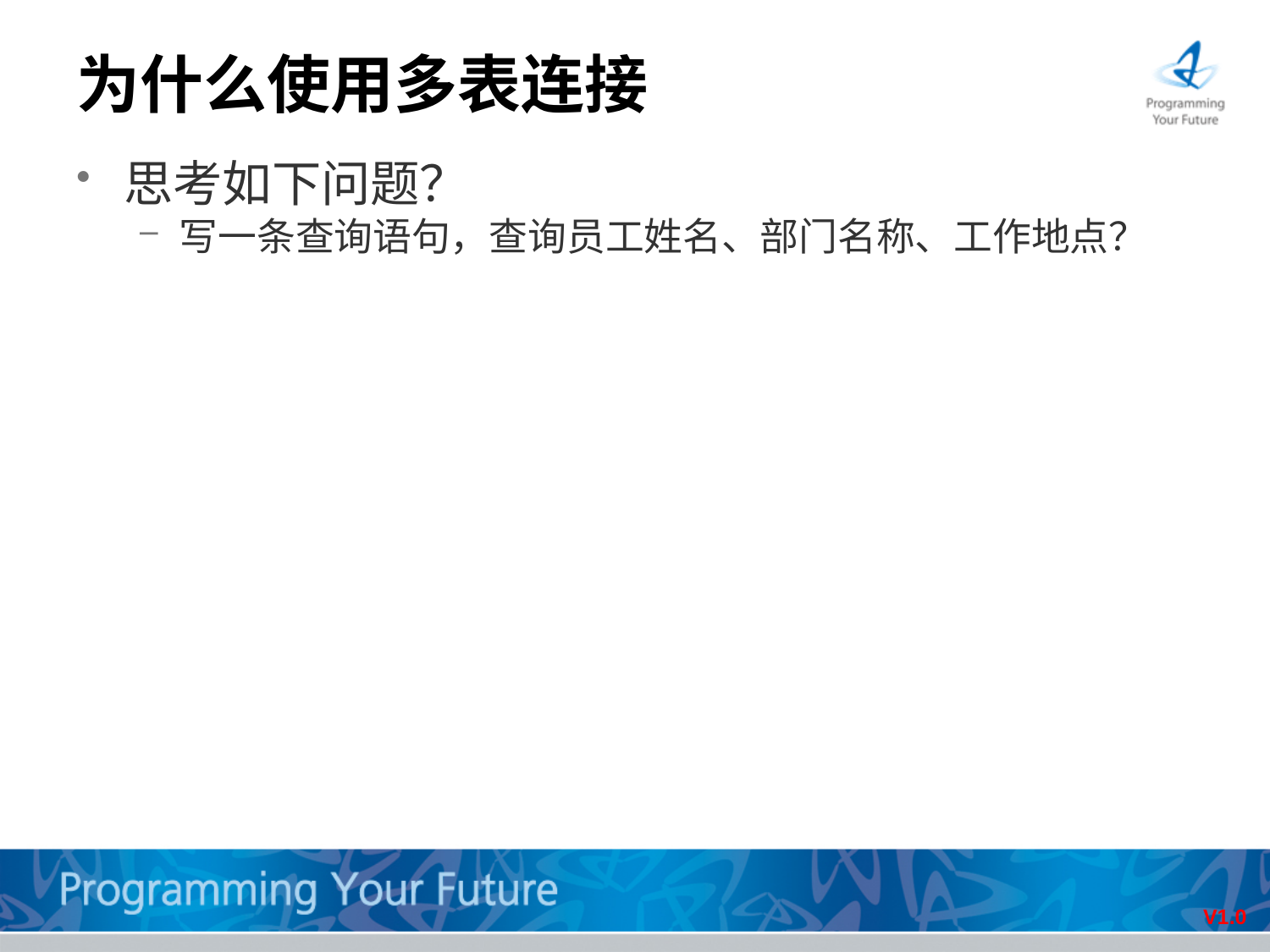

# 为什么使用多表连接
思考如下问题？
写一条查询语句，查询员工姓名、部门名称、工作地点？